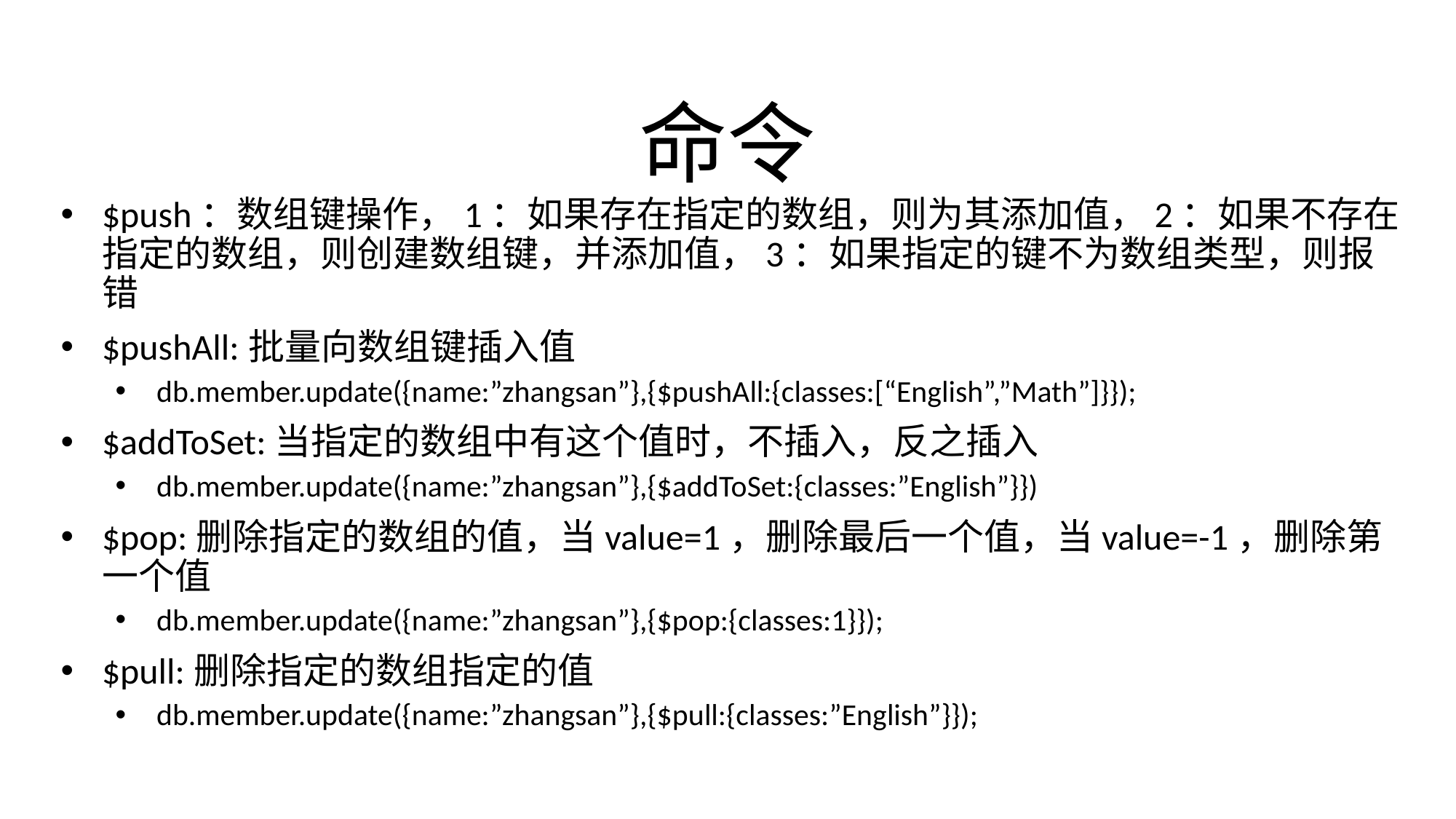

# 命令
$push：数组键操作，1：如果存在指定的数组，则为其添加值，2：如果不存在指定的数组，则创建数组键，并添加值，3：如果指定的键不为数组类型，则报错
$pushAll:批量向数组键插入值
db.member.update({name:”zhangsan”},{$pushAll:{classes:[“English”,”Math”]}});
$addToSet:当指定的数组中有这个值时，不插入，反之插入
db.member.update({name:”zhangsan”},{$addToSet:{classes:”English”}})
$pop:删除指定的数组的值，当value=1，删除最后一个值，当value=-1，删除第一个值
db.member.update({name:”zhangsan”},{$pop:{classes:1}});
$pull:删除指定的数组指定的值
db.member.update({name:”zhangsan”},{$pull:{classes:”English”}});